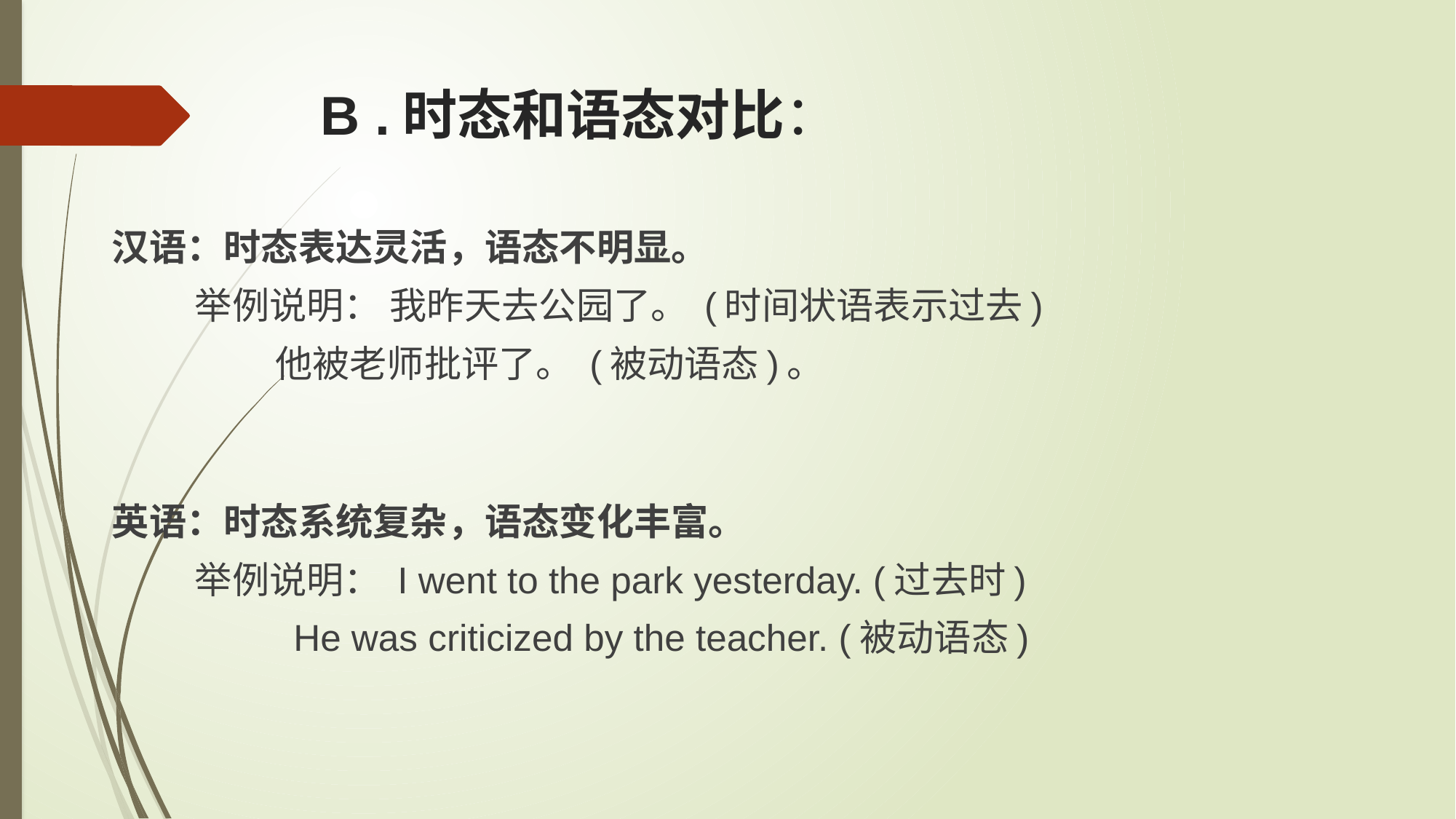

# B .时态和语态对比：
汉语：时态表达灵活，语态不明显。
         举例说明： 我昨天去公园了。 (时间状语表示过去)
                             他被老师批评了。 (被动语态)。

英语：时态系统复杂，语态变化丰富。
         举例说明： I went to the park yesterday. (过去时)
                           He was criticized by the teacher. (被动语态)